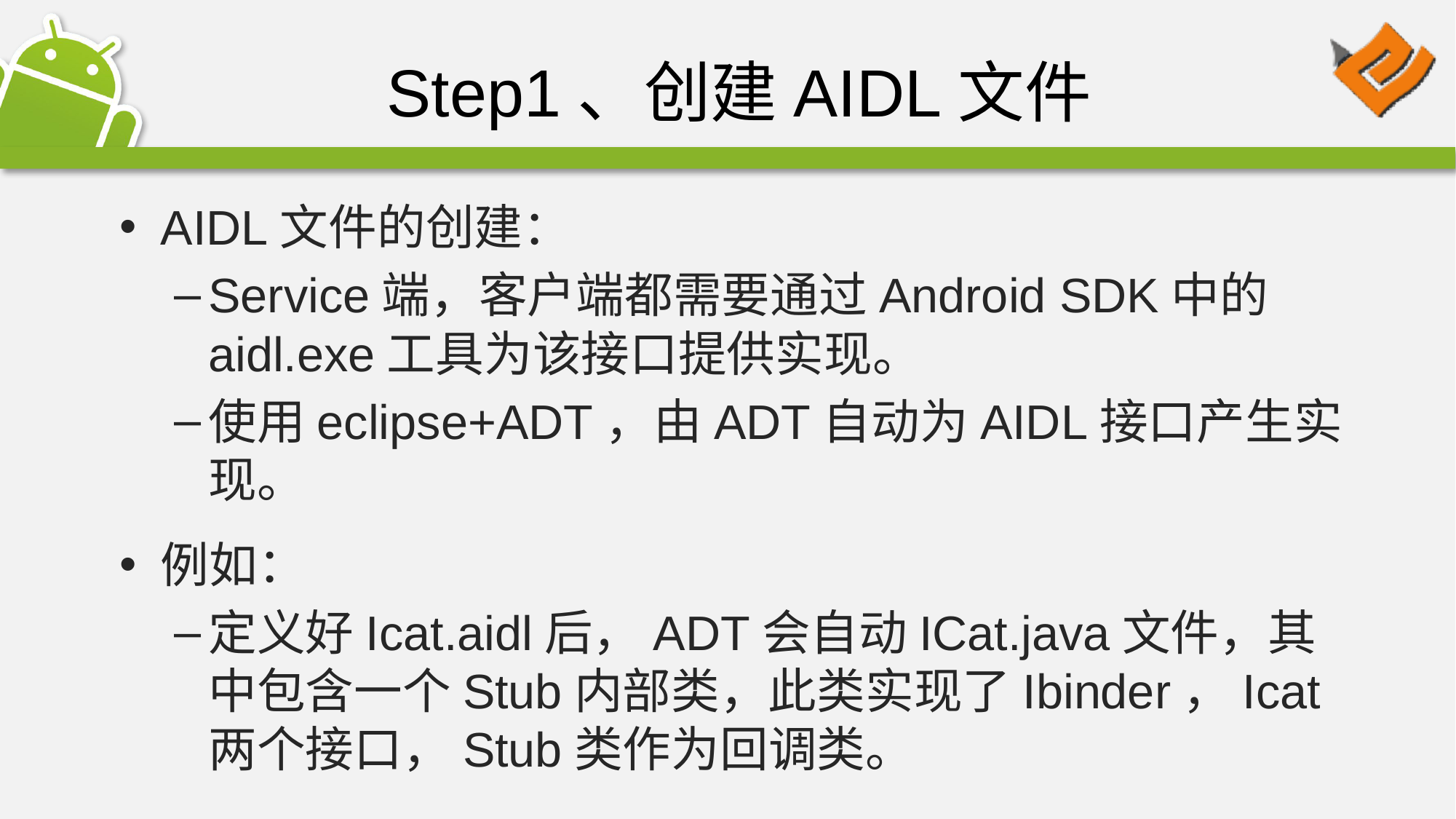

# Step1、创建AIDL文件
AIDL文件的创建：
Service端，客户端都需要通过Android SDK中的aidl.exe工具为该接口提供实现。
使用eclipse+ADT，由ADT自动为AIDL接口产生实现。
例如：
定义好Icat.aidl后，ADT会自动ICat.java文件，其中包含一个Stub内部类，此类实现了Ibinder，Icat两个接口，Stub类作为回调类。